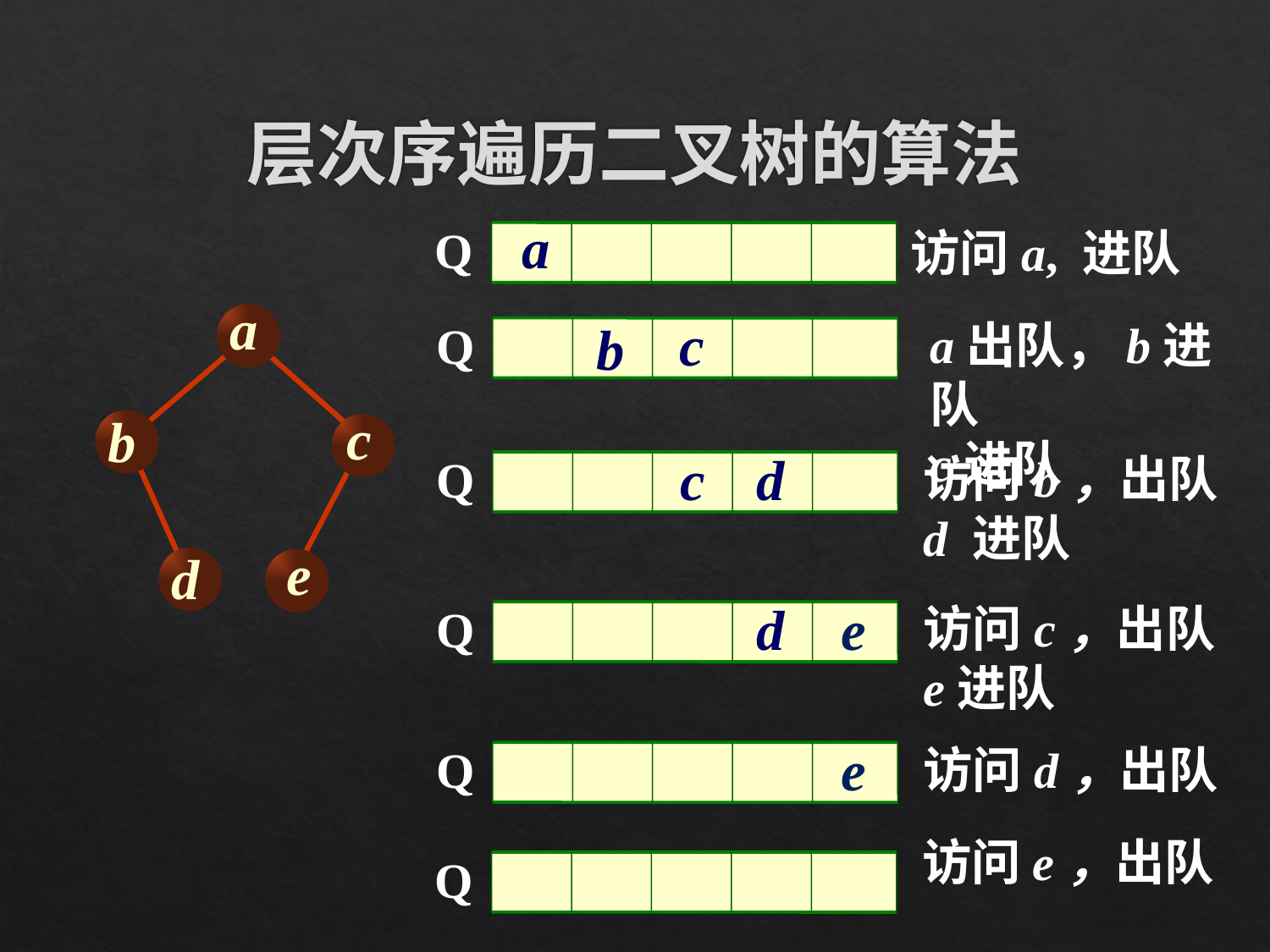

# 层次序遍历二叉树的算法
a
Q

访问a, 进队
c
b
Q

c
d
访问b，出队
d 进队
Q

e
d
访问c，出队
e进队
Q

e
访问d，出队
Q

访问e，出队
Q

a

c
b

e
d

a出队，b进队
c进队